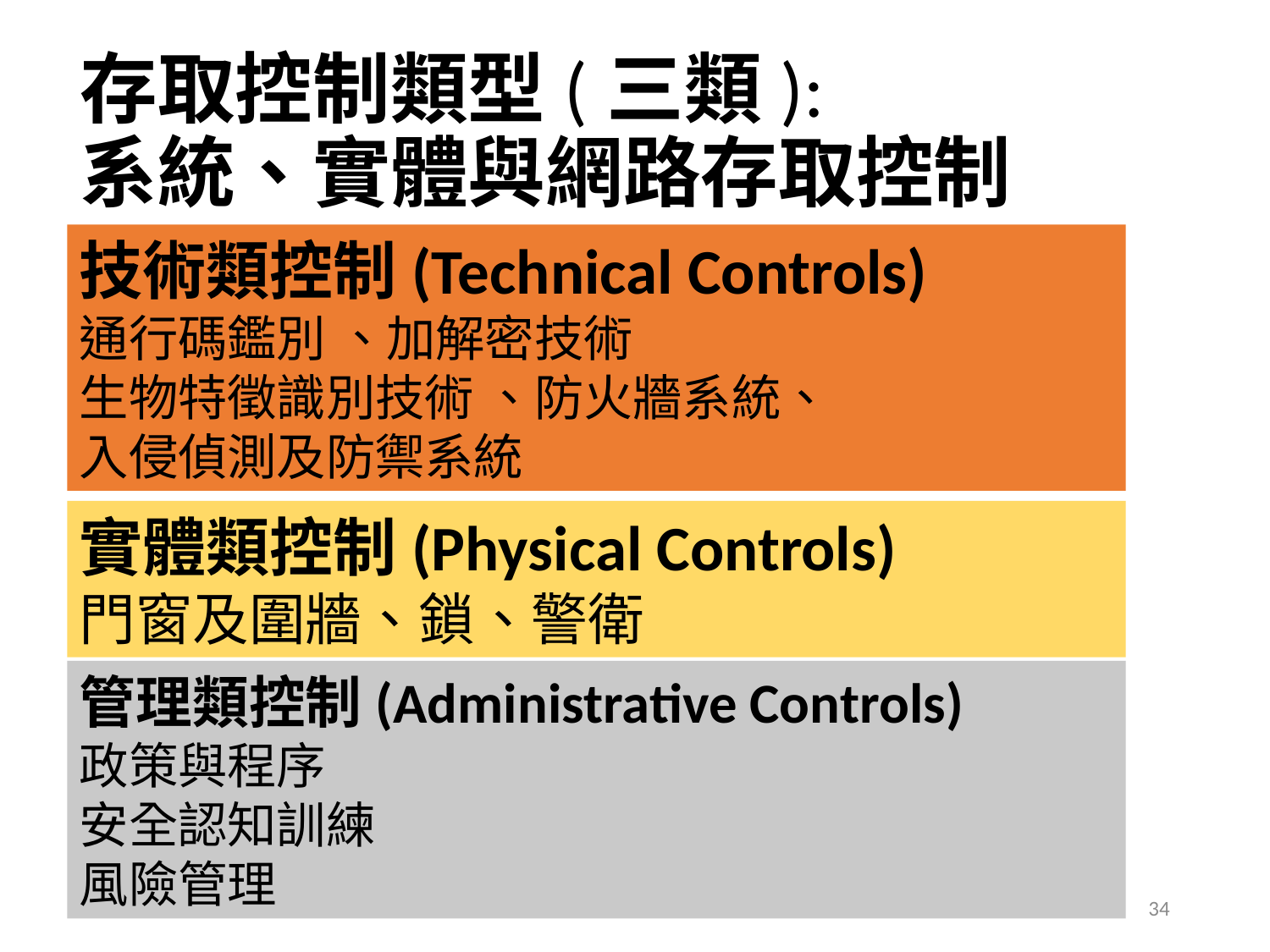

# 存取控制類型(三類): 系統、實體與網路存取控制
技術類控制(Technical Controls)
通行碼鑑別 、加解密技術
生物特徵識別技術 、防火牆系統、
入侵偵測及防禦系統
實體類控制(Physical Controls)
門窗及圍牆、鎖、警衛
管理類控制(Administrative Controls)
政策與程序
安全認知訓練
風險管理
34